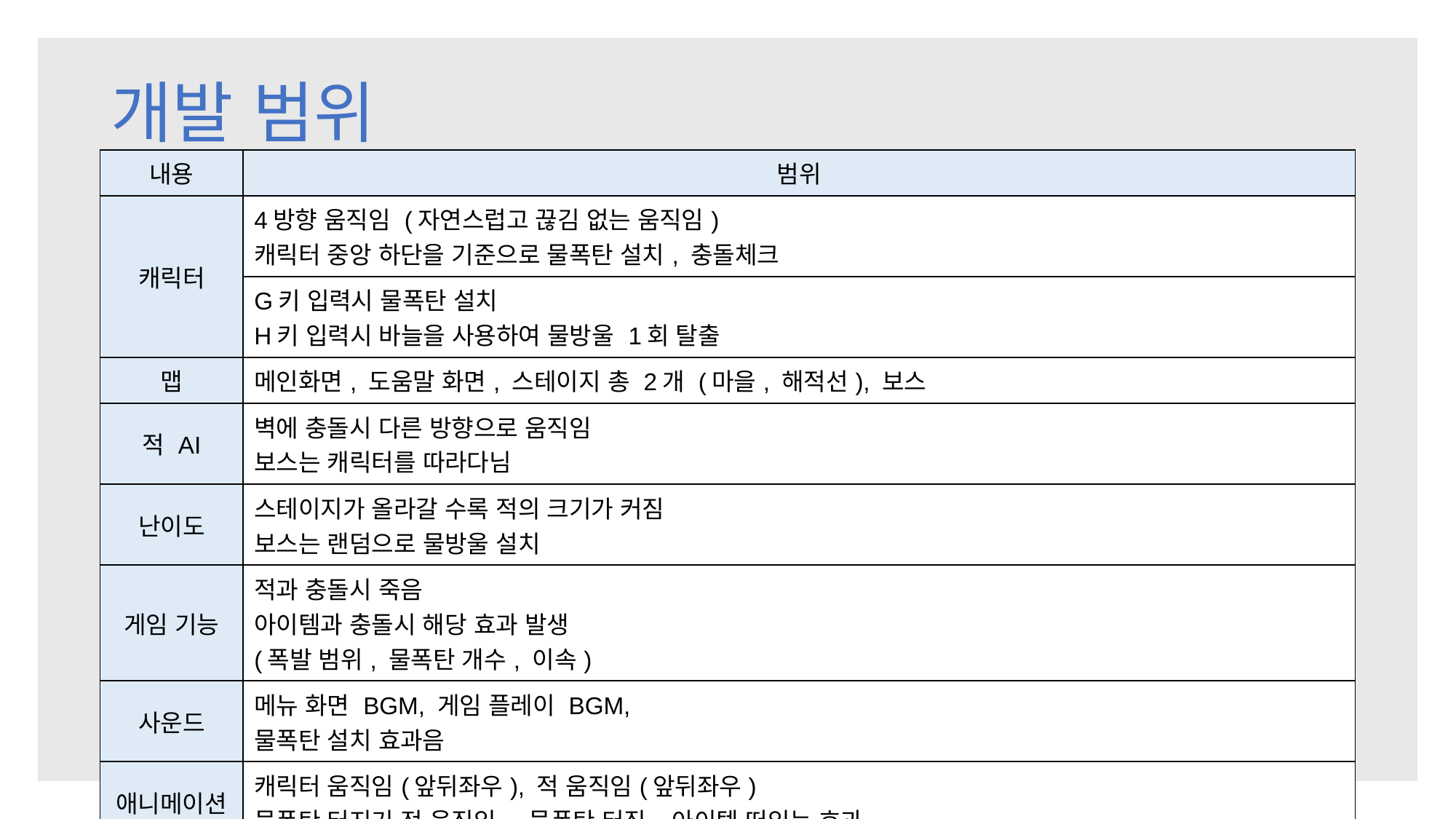

# 개발 범위
| 내용 | 범위 |
| --- | --- |
| 캐릭터 | 4방향 움직임 (자연스럽고 끊김 없는 움직임) 캐릭터 중앙 하단을 기준으로 물폭탄 설치, 충돌체크 |
|  | G키 입력시 물폭탄 설치 H키 입력시 바늘을 사용하여 물방울 1회 탈출 |
| 맵 | 메인화면, 도움말 화면, 스테이지 총 2개 (마을, 해적선), 보스 |
| 적 AI | 벽에 충돌시 다른 방향으로 움직임 보스는 캐릭터를 따라다님 |
| 난이도 | 스테이지가 올라갈 수록 적의 크기가 커짐 보스는 랜덤으로 물방울 설치 |
| 게임 기능 | 적과 충돌시 죽음 아이템과 충돌시 해당 효과 발생 (폭발 범위, 물폭탄 개수, 이속) |
| 사운드 | 메뉴 화면 BGM, 게임 플레이 BGM, 물폭탄 설치 효과음 |
| 애니메이션 | 캐릭터 움직임(앞뒤좌우), 적 움직임(앞뒤좌우) 물폭탄 터지기 전 움직임, 물폭탄 터짐, 아이템 떠있는 효과 |